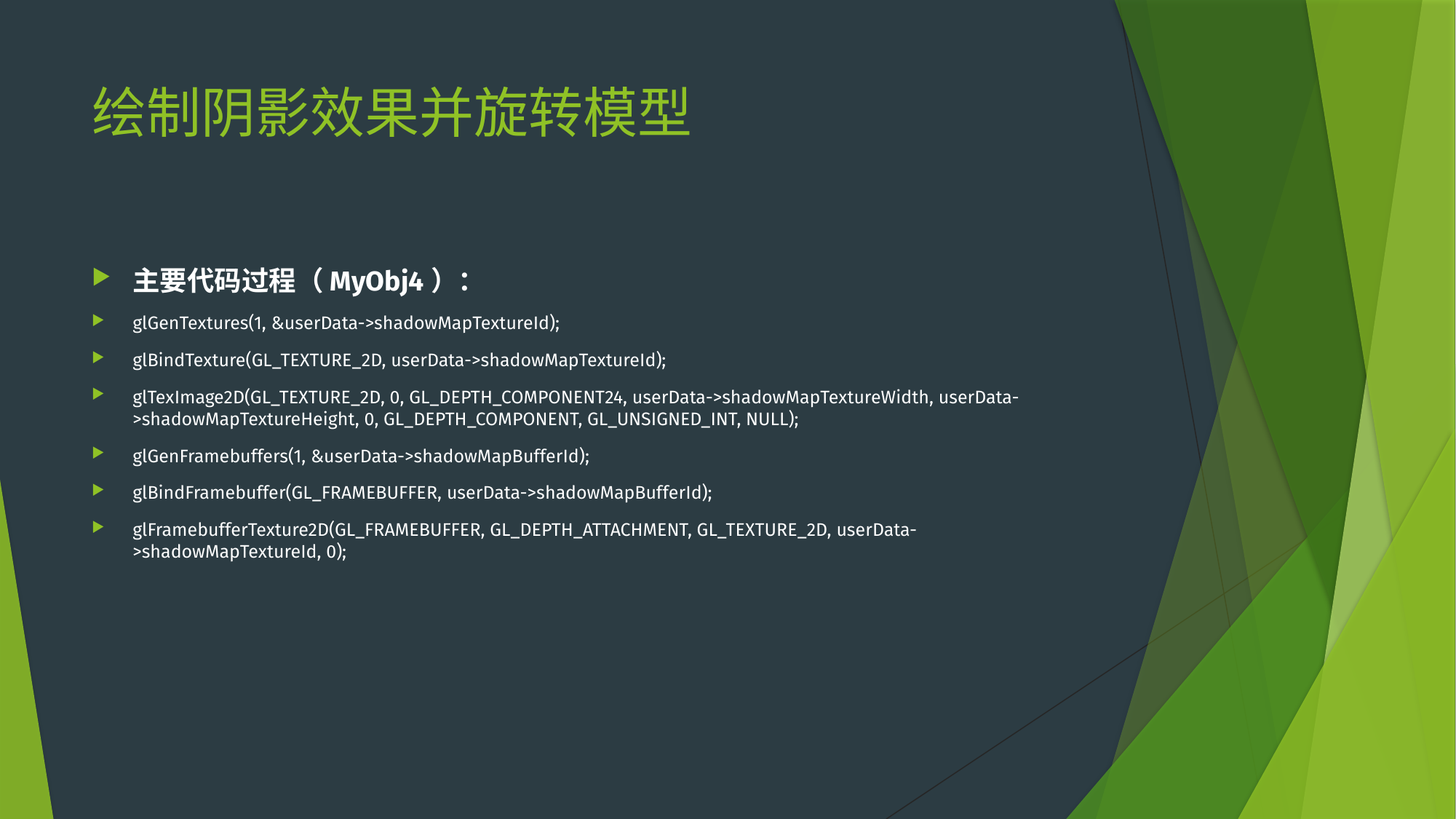

# 绘制阴影效果并旋转模型
主要代码过程（MyObj4）：
glGenTextures(1, &userData->shadowMapTextureId);
glBindTexture(GL_TEXTURE_2D, userData->shadowMapTextureId);
glTexImage2D(GL_TEXTURE_2D, 0, GL_DEPTH_COMPONENT24, userData->shadowMapTextureWidth, userData->shadowMapTextureHeight, 0, GL_DEPTH_COMPONENT, GL_UNSIGNED_INT, NULL);
glGenFramebuffers(1, &userData->shadowMapBufferId);
glBindFramebuffer(GL_FRAMEBUFFER, userData->shadowMapBufferId);
glFramebufferTexture2D(GL_FRAMEBUFFER, GL_DEPTH_ATTACHMENT, GL_TEXTURE_2D, userData->shadowMapTextureId, 0);